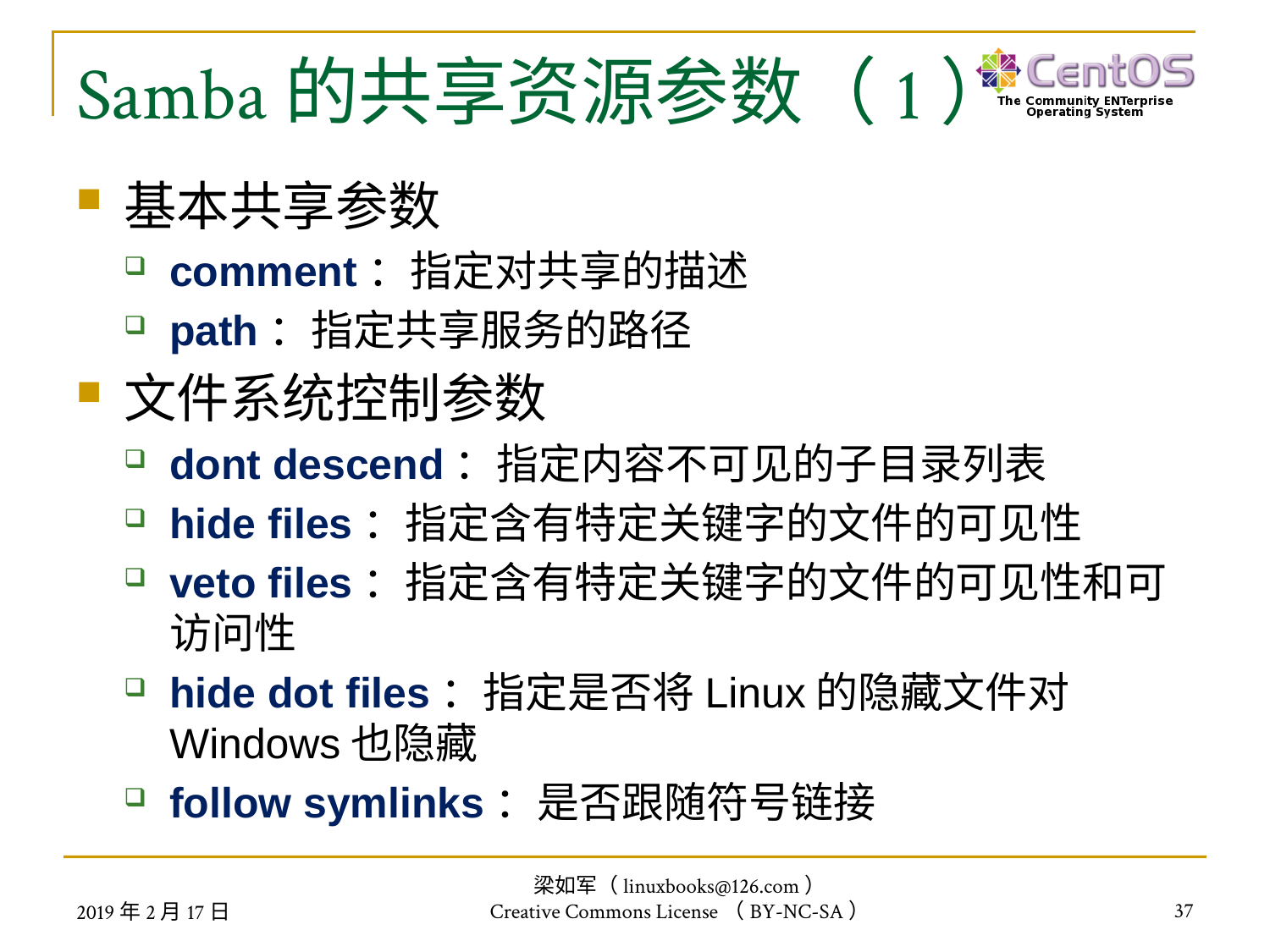

# Samba的共享资源参数（1）
基本共享参数
comment：指定对共享的描述
path：指定共享服务的路径
文件系统控制参数
dont descend：指定内容不可见的子目录列表
hide files：指定含有特定关键字的文件的可见性
veto files：指定含有特定关键字的文件的可见性和可访问性
hide dot files：指定是否将Linux的隐藏文件对Windows也隐藏
follow symlinks：是否跟随符号链接
梁如军（linuxbooks@126.com）
Creative Commons License（BY-NC-SA）
2019年2月17日
37